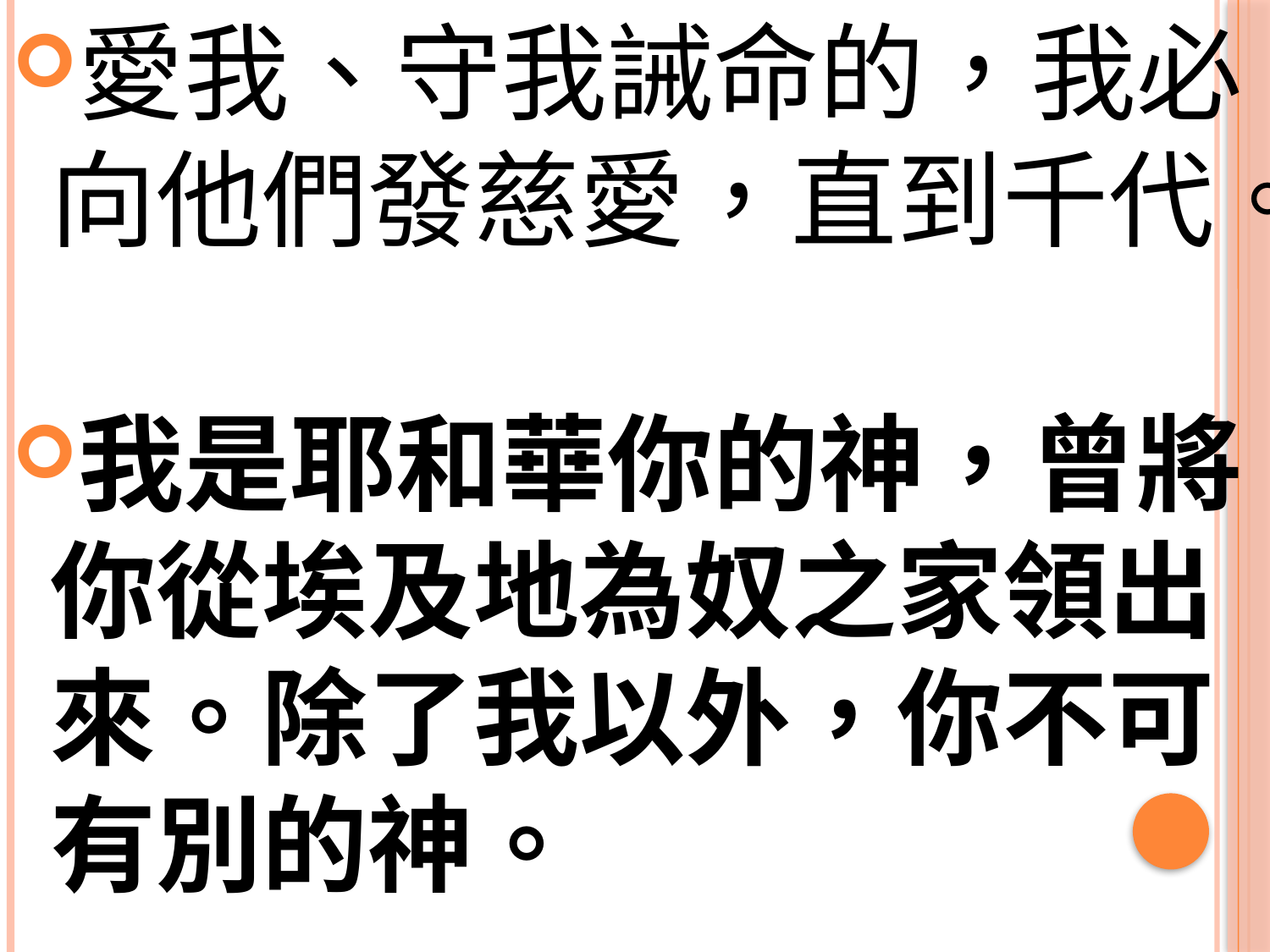

愛我、守我誡命的，我必向他們發慈愛，直到千代。
我是耶和華你的神，曾將你從埃及地為奴之家領出來。除了我以外，你不可有別的神。